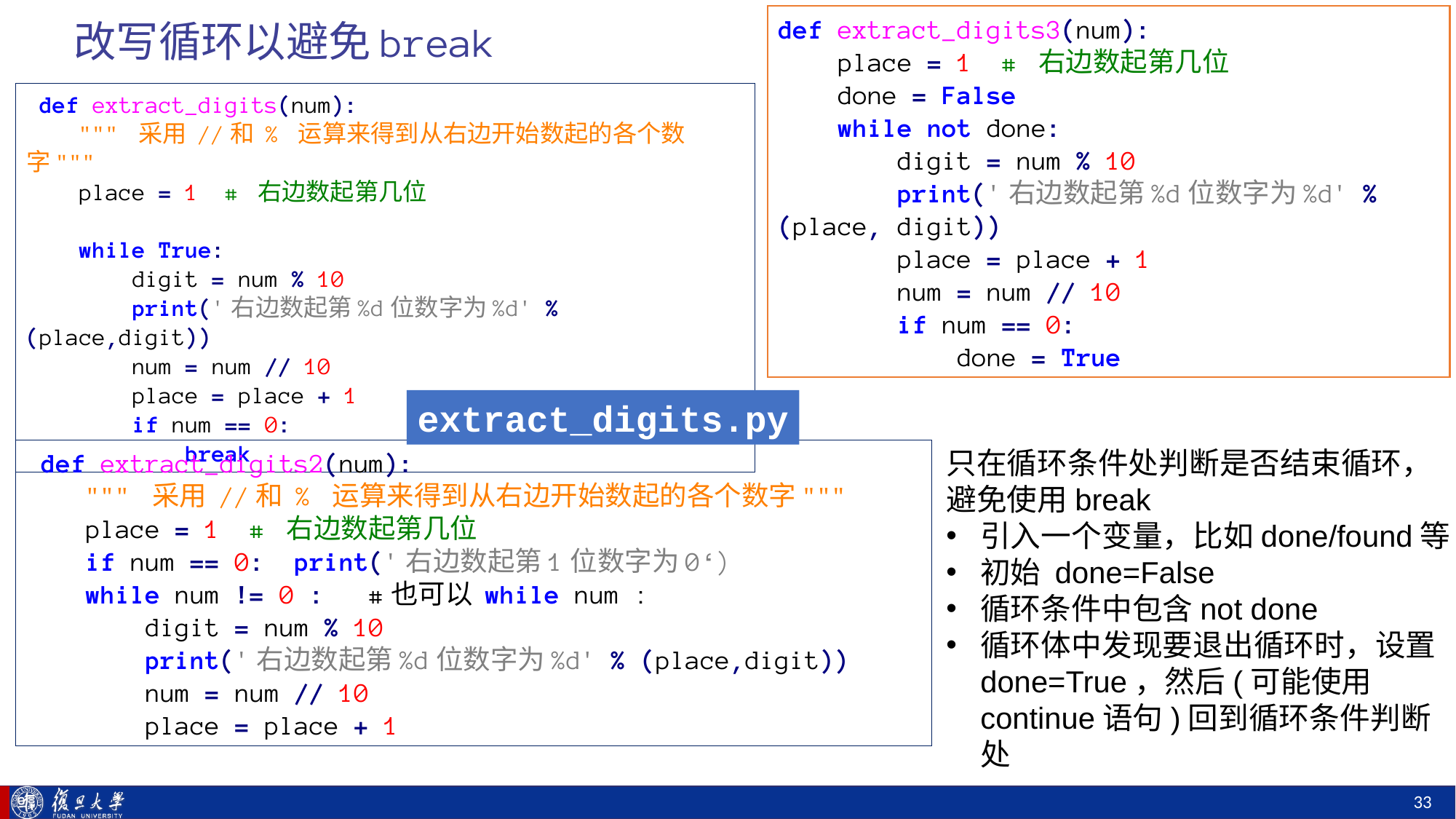

# 改写循环以避免break
def extract_digits3(num):
    place = 1  # 右边数起第几位
    done = False
    while not done:
        digit = num % 10
        print('右边数起第%d位数字为%d' % (place, digit))
        place = place + 1
        num = num // 10
        if num == 0:
            done = True
 def extract_digits(num):
    """ 采用 //和 % 运算来得到从右边开始数起的各个数字"""
    place = 1  # 右边数起第几位

    while True:
        digit = num % 10
        print('右边数起第%d位数字为%d' % (place,digit))
        num = num // 10
        place = place + 1
        if num == 0:
            break

extract_digits.py
只在循环条件处判断是否结束循环，避免使用break
引入一个变量，比如done/found等
初始 done=False
循环条件中包含not done
循环体中发现要退出循环时，设置done=True，然后(可能使用continue语句)回到循环条件判断处
 def extract_digits2(num):
    """ 采用 //和 % 运算来得到从右边开始数起的各个数字"""
    place = 1  # 右边数起第几位
    if num == 0:  print('右边数起第1位数字为0‘)
    while num != 0 :   #也可以 while num :
        digit = num % 10
        print('右边数起第%d位数字为%d' % (place,digit))
        num = num // 10
        place = place + 1